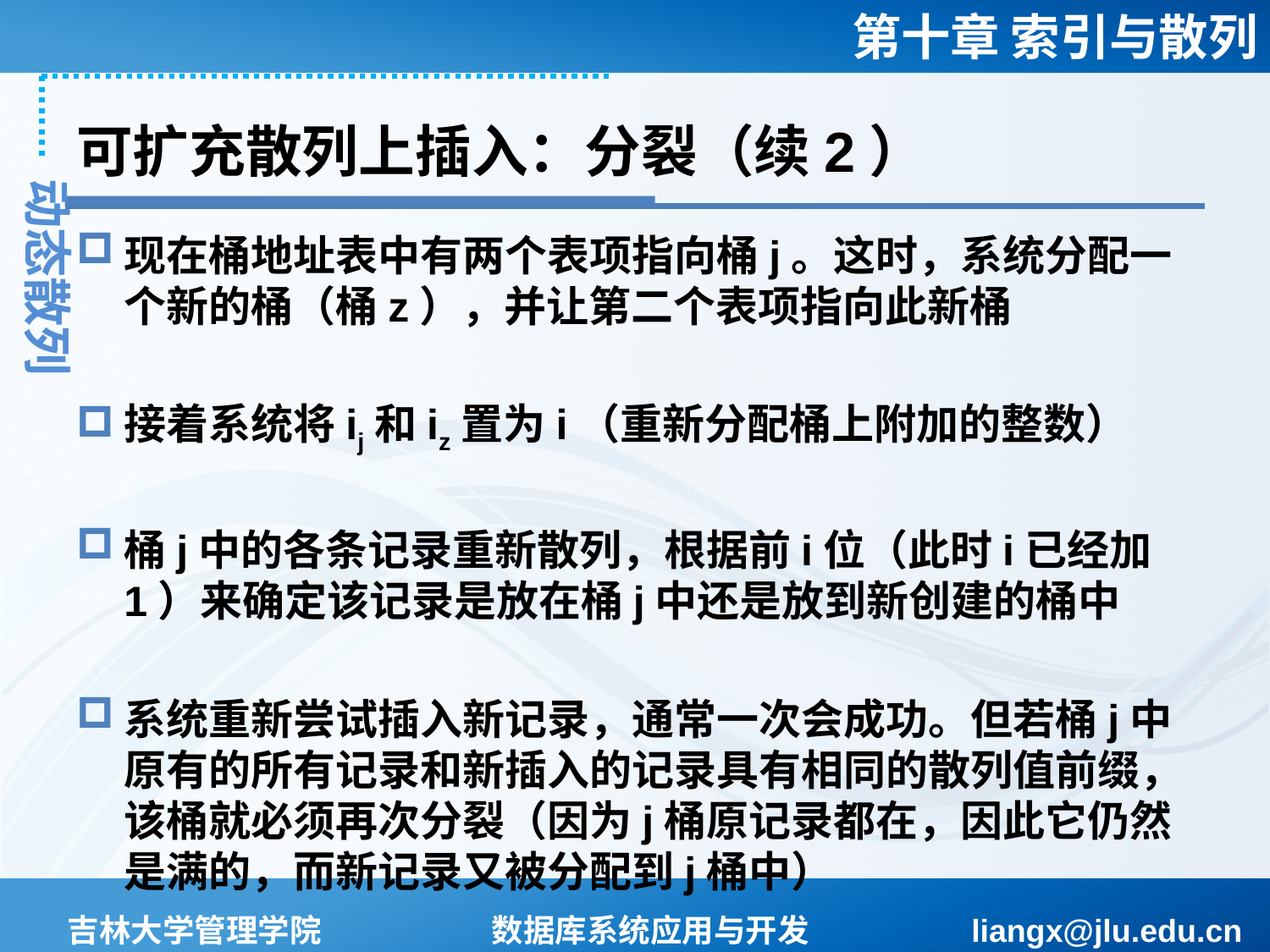

# 可扩充散列上插入：分裂（续2）
动态散列

现在桶地址表中有两个表项指向桶j。这时，系统分配一个新的桶（桶z），并让第二个表项指向此新桶

接着系统将ij和iz置为i（重新分配桶上附加的整数）

桶j中的各条记录重新散列，根据前i位（此时i已经加1）来确定该记录是放在桶j中还是放到新创建的桶中

系统重新尝试插入新记录，通常一次会成功。但若桶j中原有的所有记录和新插入的记录具有相同的散列值前缀，该桶就必须再次分裂（因为j桶原记录都在，因此它仍然是满的，而新记录又被分配到j桶中）